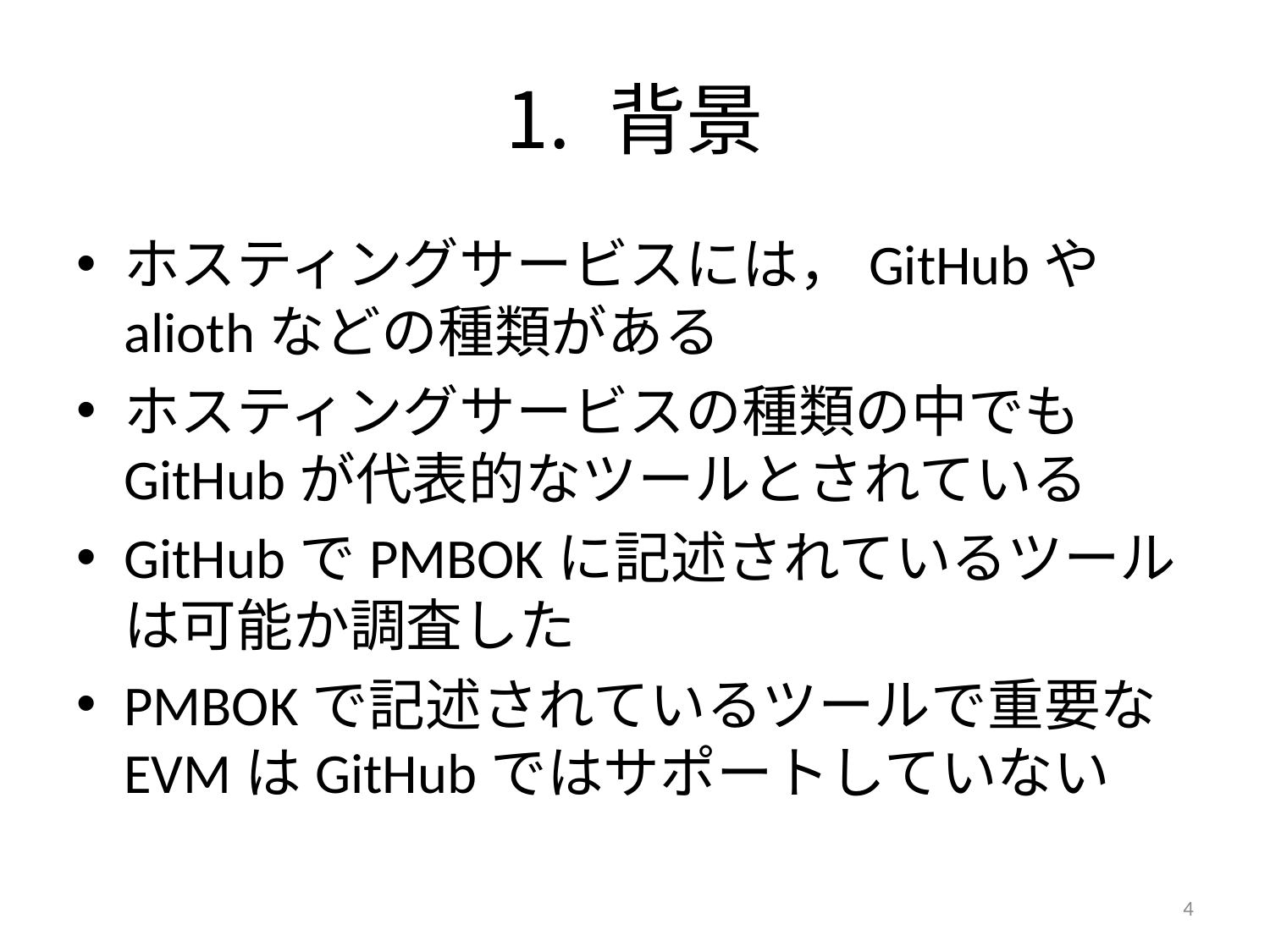

# 背景
ホスティングサービスには，GitHubやaliothなどの種類がある
ホスティングサービスの種類の中でもGitHubが代表的なツールとされている
GitHubでPMBOKに記述されているツールは可能か調査した
PMBOKで記述されているツールで重要なEVMはGitHubではサポートしていない

4